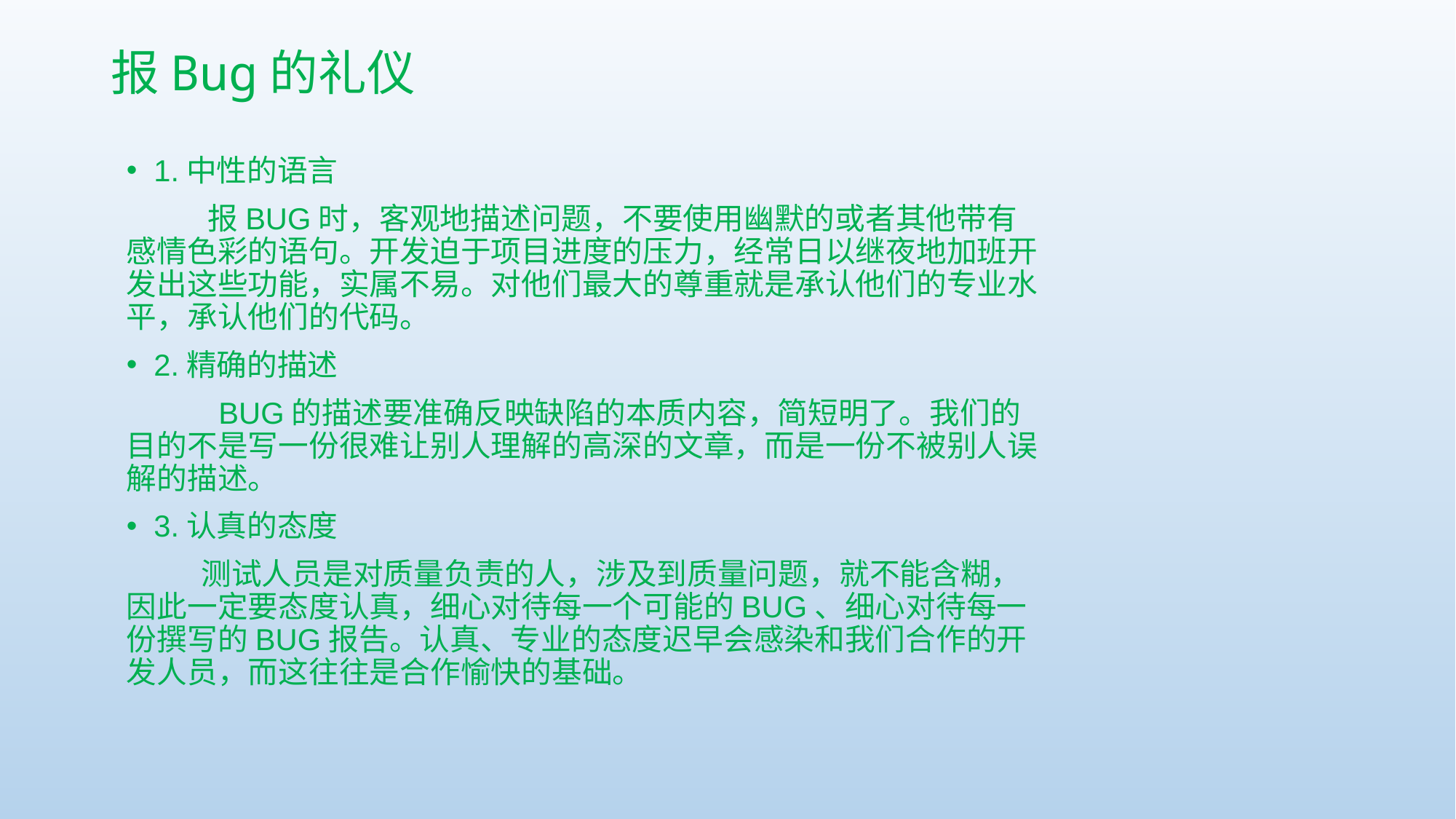

# 报Bug的礼仪
1.中性的语言
           报BUG时，客观地描述问题，不要使用幽默的或者其他带有感情色彩的语句。开发迫于项目进度的压力，经常日以继夜地加班开发出这些功能，实属不易。对他们最大的尊重就是承认他们的专业水平，承认他们的代码。
2.精确的描述
           BUG的描述要准确反映缺陷的本质内容，简短明了。我们的目的不是写一份很难让别人理解的高深的文章，而是一份不被别人误解的描述。
3.认真的态度
          测试人员是对质量负责的人，涉及到质量问题，就不能含糊，因此一定要态度认真，细心对待每一个可能的BUG、细心对待每一份撰写的BUG报告。认真、专业的态度迟早会感染和我们合作的开发人员，而这往往是合作愉快的基础。